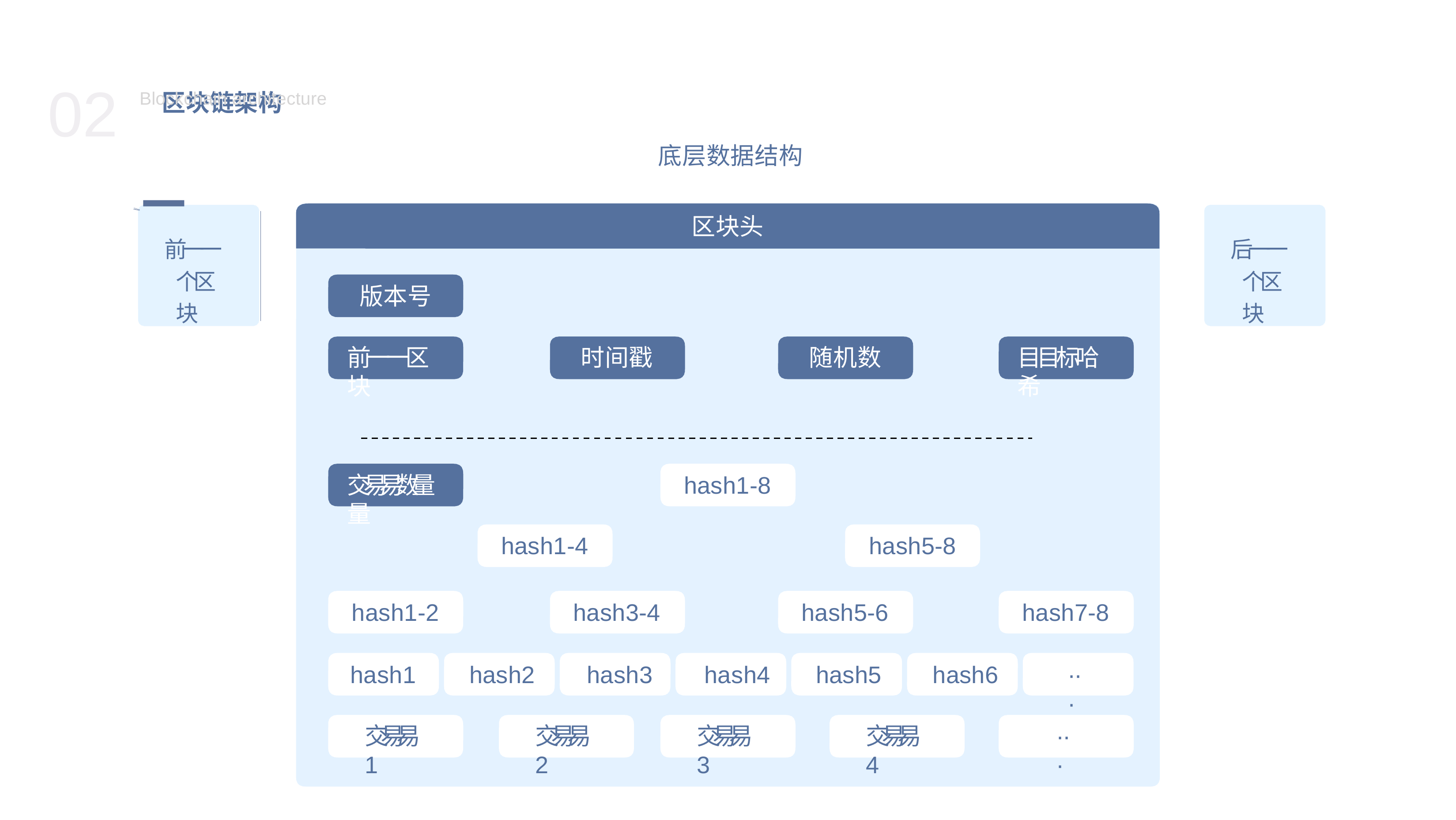

# 02 区块链架构
Blockchain architecture
底层数据结构

区块头
前⼀一个 区块
后⼀一个 区块

版本号

前⼀一区块
时间戳
随机数
⽬目标哈希

交易易数量量
hash1-8

hash1-4
hash5-8

hash1-2
hash3-4
hash5-6
hash7-8

hash1
hash2
hash3
hash4
hash5
hash6
···

交易易1
交易易2
交易易3
交易易4
···